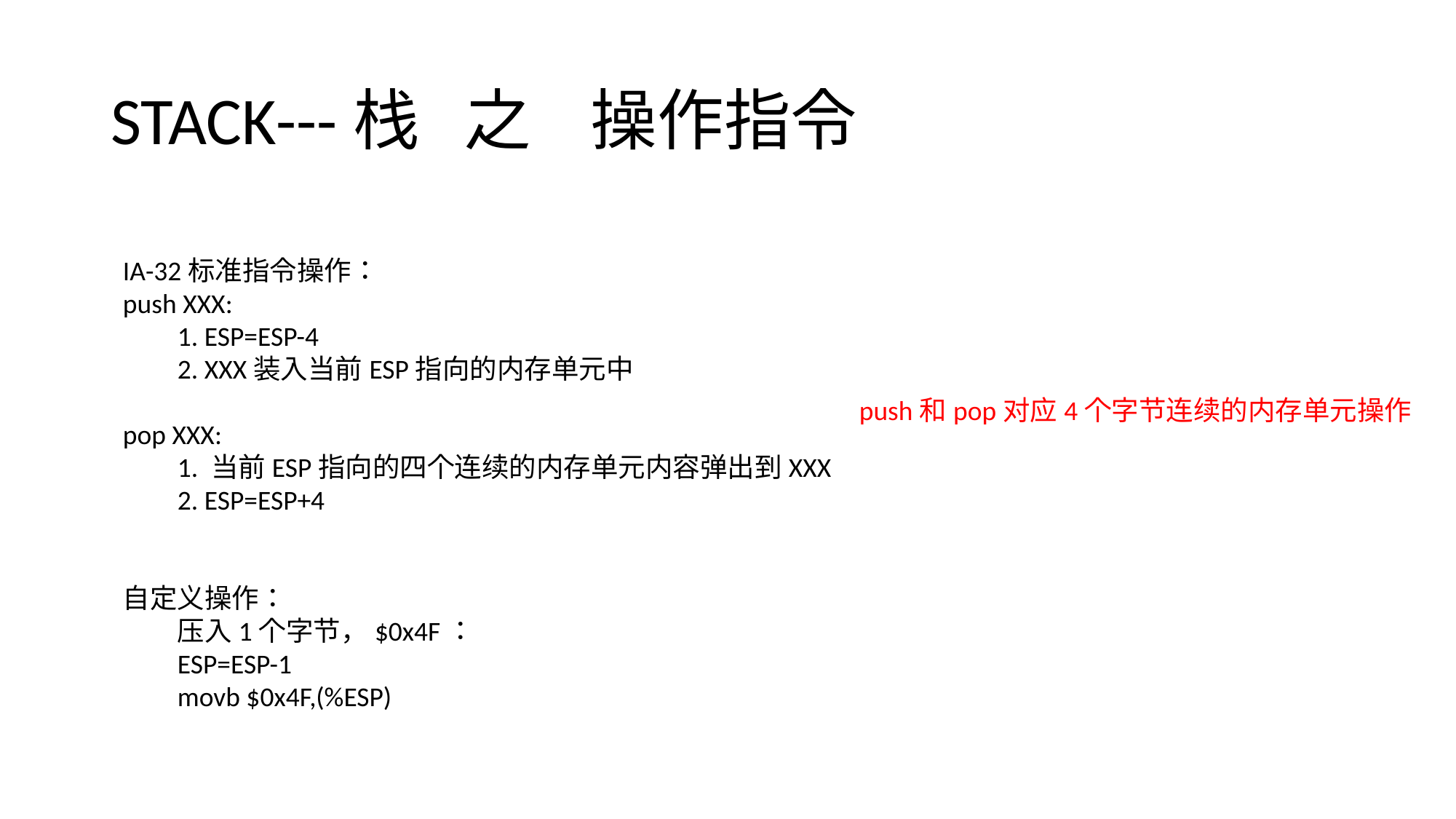

# STACK---栈   之    操作指令
IA-32标准指令操作：
push XXX:
1. ESP=ESP-4
2. XXX装入当前ESP指向的内存单元中

pop XXX:
1. 当前ESP指向的四个连续的内存单元内容弹出到XXX
2. ESP=ESP+4

自定义操作：
压入1个字节，$0x4F：
ESP=ESP-1
movb $0x4F,(%ESP)

push和pop对应4个字节连续的内存单元操作